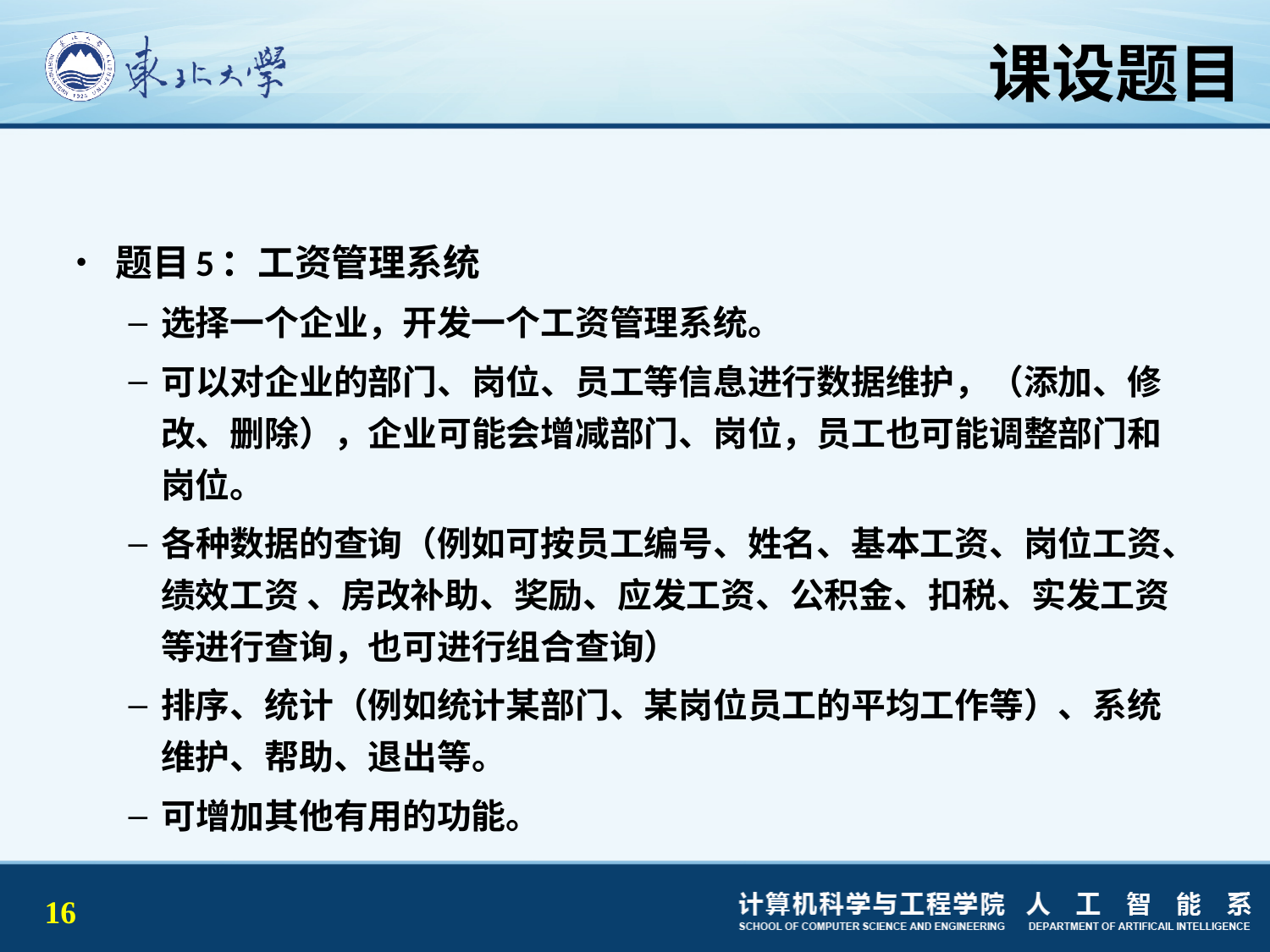

# 课设题目
题目5：工资管理系统
选择一个企业，开发一个工资管理系统。
可以对企业的部门、岗位、员工等信息进行数据维护，（添加、修改、删除），企业可能会增减部门、岗位，员工也可能调整部门和岗位。
各种数据的查询（例如可按员工编号、姓名、基本工资、岗位工资、绩效工资 、房改补助、奖励、应发工资、公积金、扣税、实发工资等进行查询，也可进行组合查询）
排序、统计（例如统计某部门、某岗位员工的平均工作等）、系统维护、帮助、退出等。
可增加其他有用的功能。